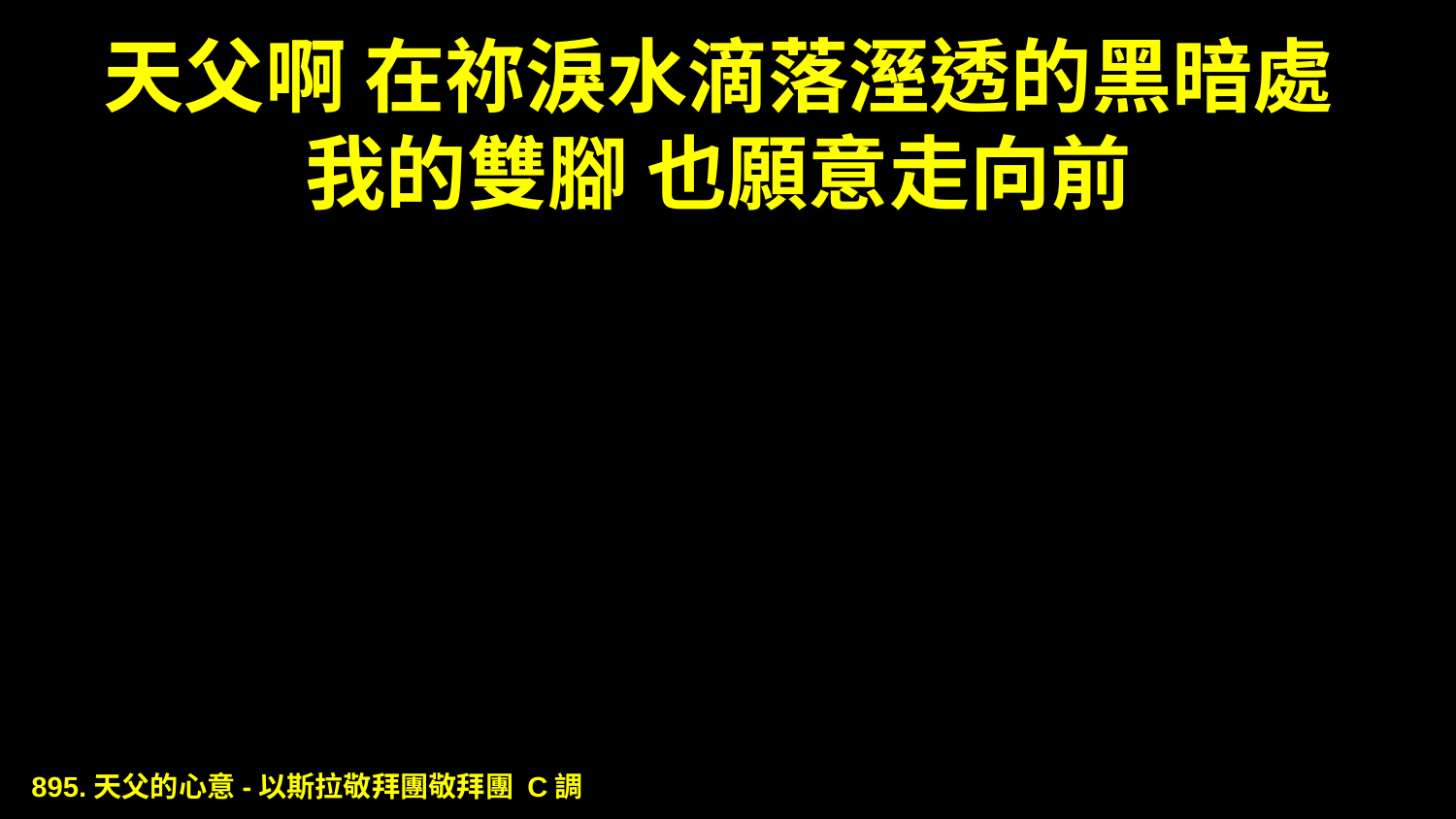

# 天父啊 在祢淚水滴落溼透的黑暗處 我的雙腳 也願意走向前
895.天父的心意-以斯拉敬拜團敬拜團 C調